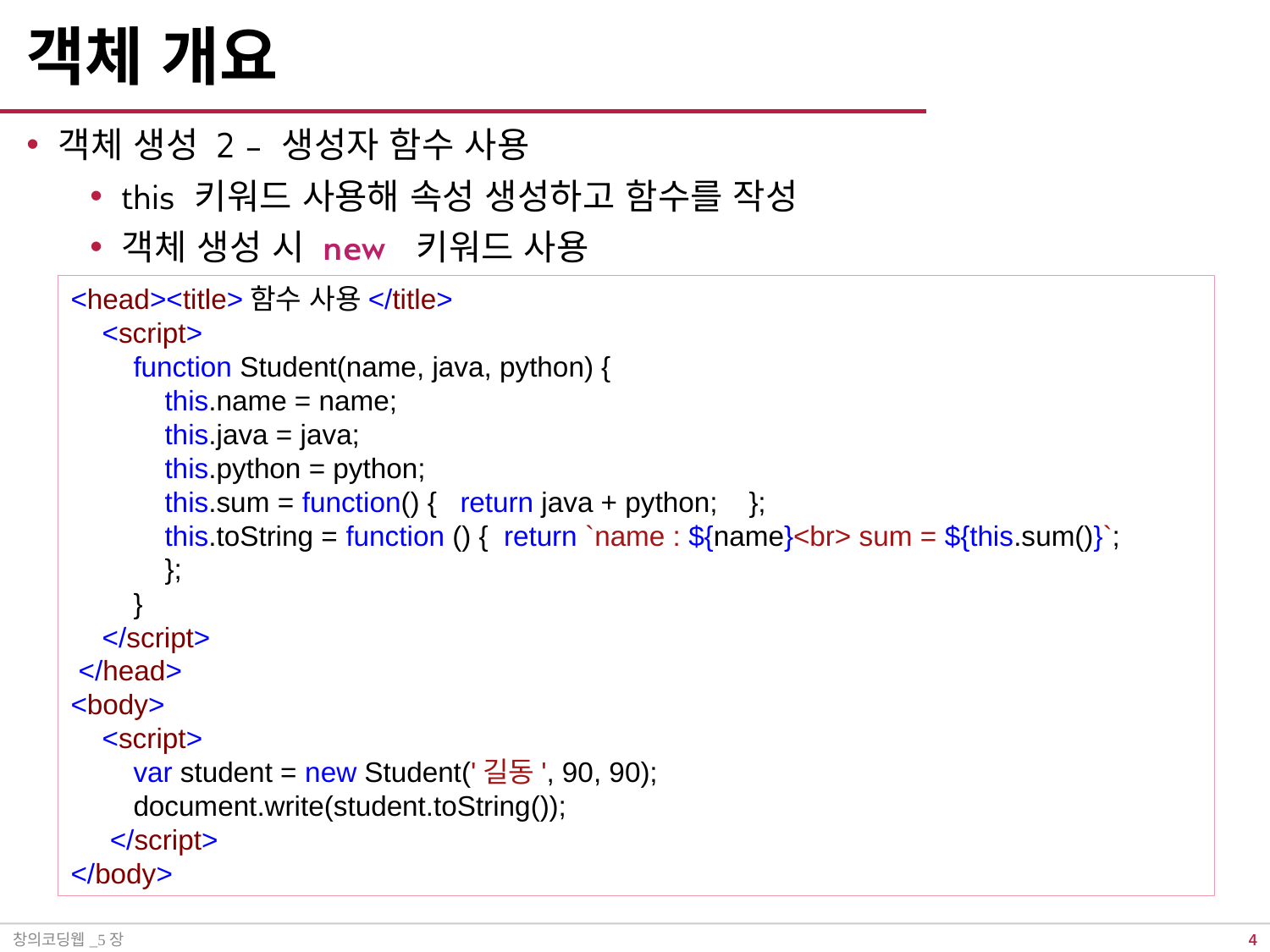

# 객체 개요
객체 생성 2 – 생성자 함수 사용
this 키워드 사용해 속성 생성하고 함수를 작성
객체 생성 시 new  키워드 사용

<head><title>함수 사용</title>
    <script>
        function Student(name, java, python) {
            this.name = name;
            this.java = java;
            this.python = python;
            this.sum = function() {   return java + python;    };
            this.toString = function () {  return `name : ${name}<br> sum = ${this.sum()}`;
            };
        }
    </script>
 </head>
<body>
    <script>
        var student = new Student('길동', 90, 90);
        document.write(student.toString());
     </script>
</body>
창의코딩웹_5장
4